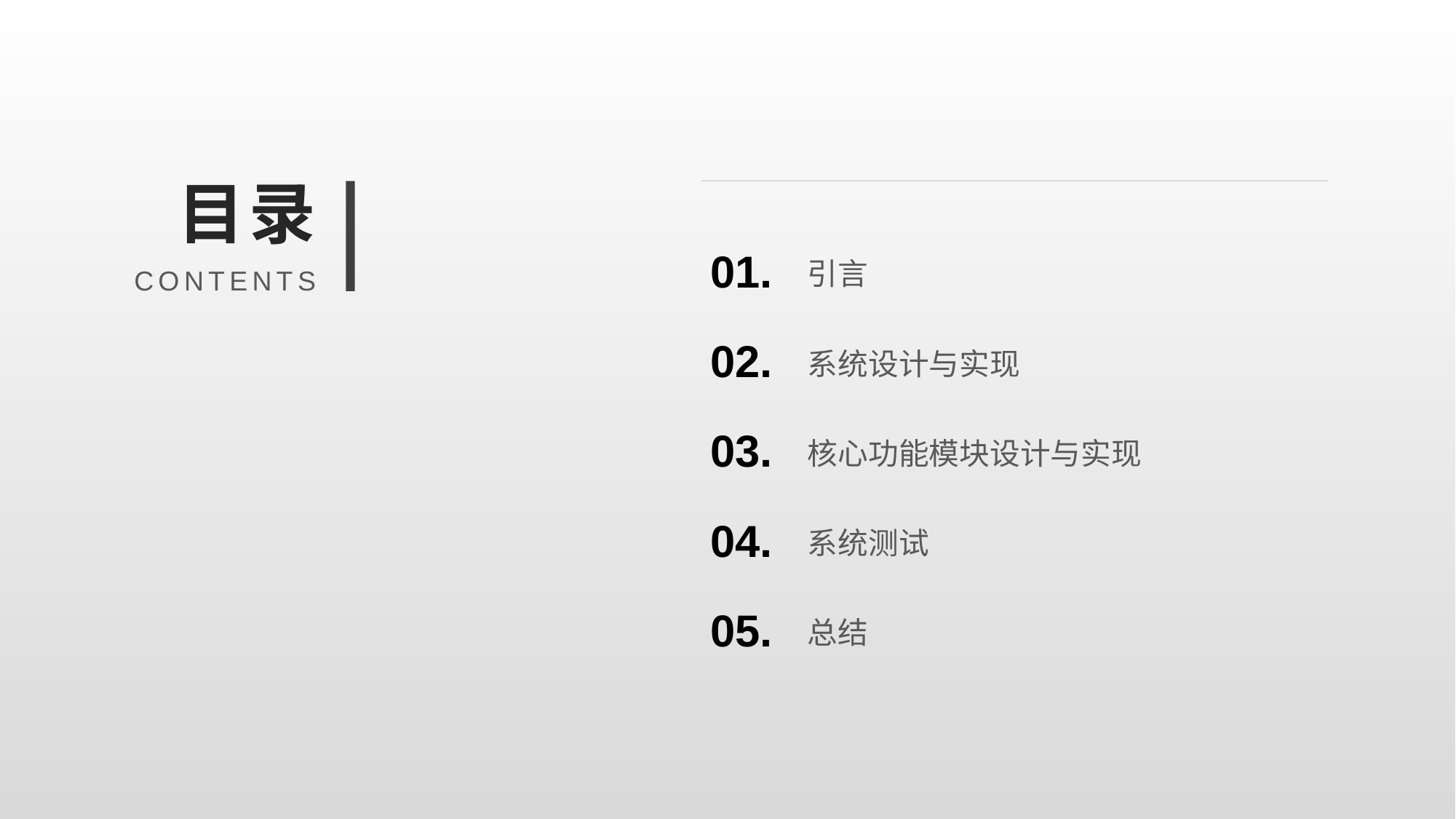

目录

01.
引言
CONTENTS
02.
系统设计与实现
03.
核心功能模块设计与实现
04.
系统测试
总结
05.